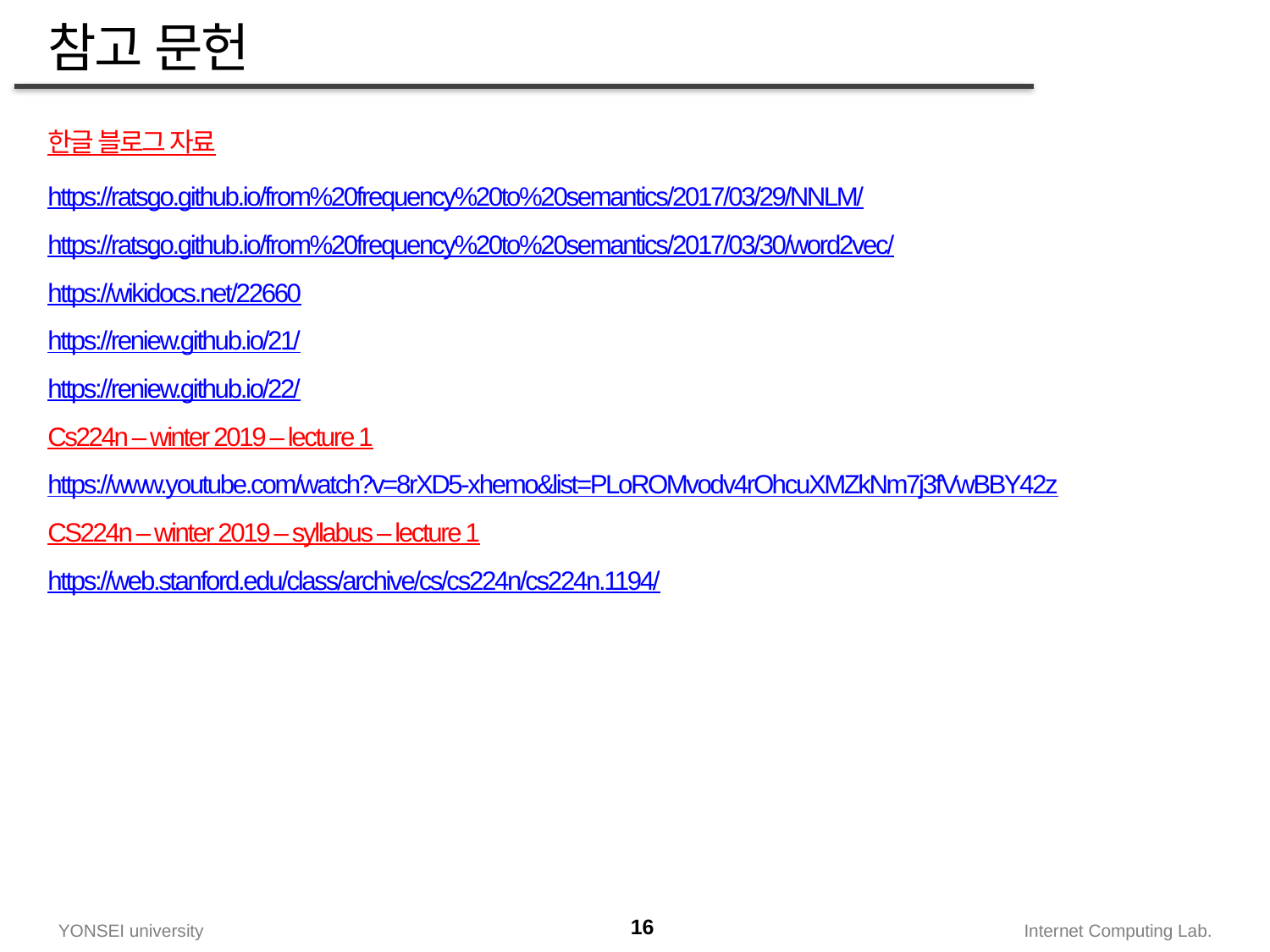

# 참고 문헌
한글 블로그 자료
https://ratsgo.github.io/from%20frequency%20to%20semantics/2017/03/29/NNLM/
https://ratsgo.github.io/from%20frequency%20to%20semantics/2017/03/30/word2vec/
https://wikidocs.net/22660
https://reniew.github.io/21/
https://reniew.github.io/22/
Cs224n – winter 2019 – lecture 1
https://www.youtube.com/watch?v=8rXD5-xhemo&list=PLoROMvodv4rOhcuXMZkNm7j3fVwBBY42z
CS224n – winter 2019 – syllabus – lecture 1
https://web.stanford.edu/class/archive/cs/cs224n/cs224n.1194/

16